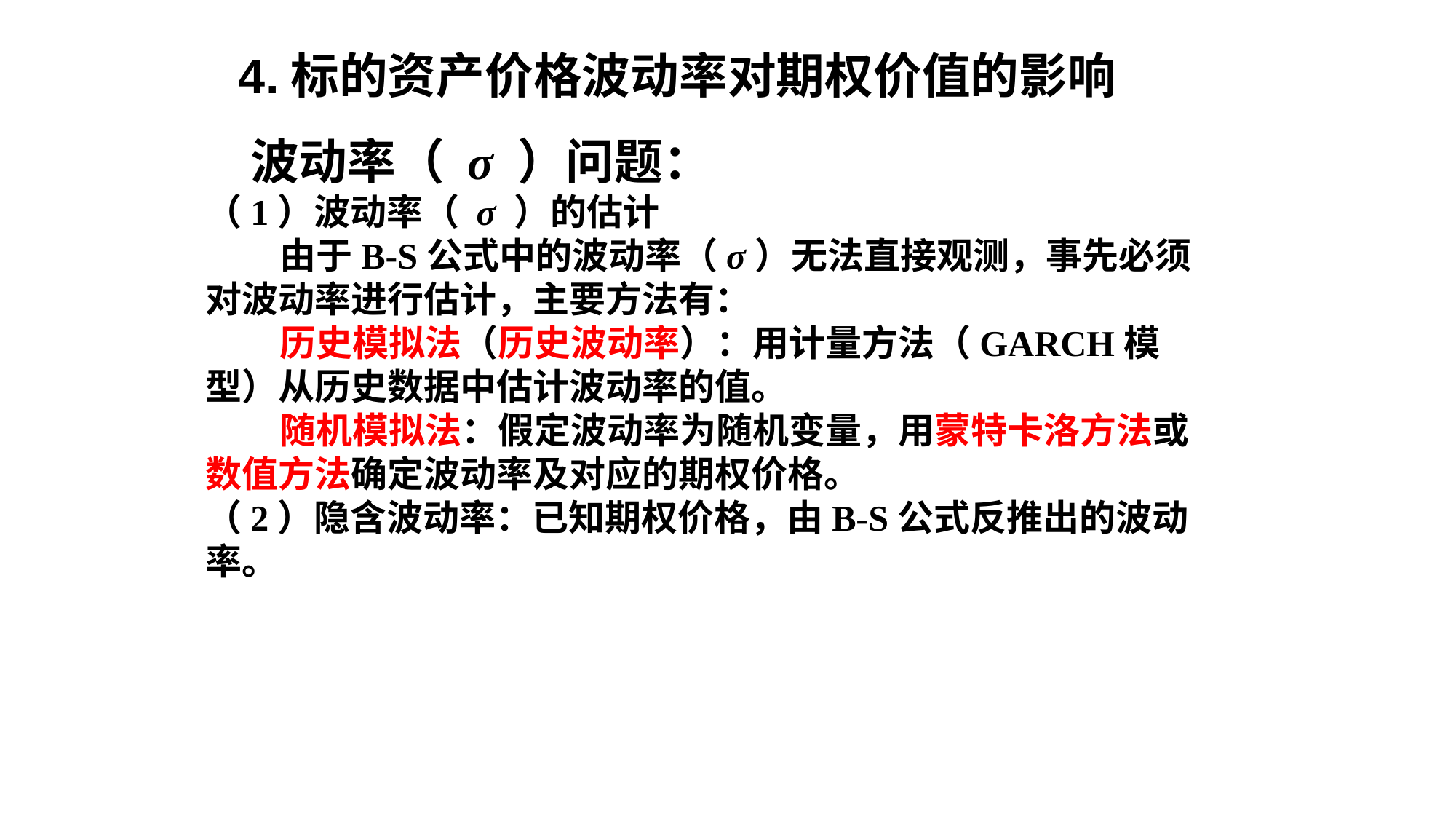

4.标的资产价格波动率对期权价值的影响
   波动率（ σ ）问题：
（1）波动率（ σ ）的估计
        由于B-S公式中的波动率（σ）无法直接观测，事先必须对波动率进行估计，主要方法有：
        历史模拟法（历史波动率）：用计量方法（GARCH模型）从历史数据中估计波动率的值。
        随机模拟法：假定波动率为随机变量，用蒙特卡洛方法或数值方法确定波动率及对应的期权价格。
（2）隐含波动率：已知期权价格，由B-S公式反推出的波动率。